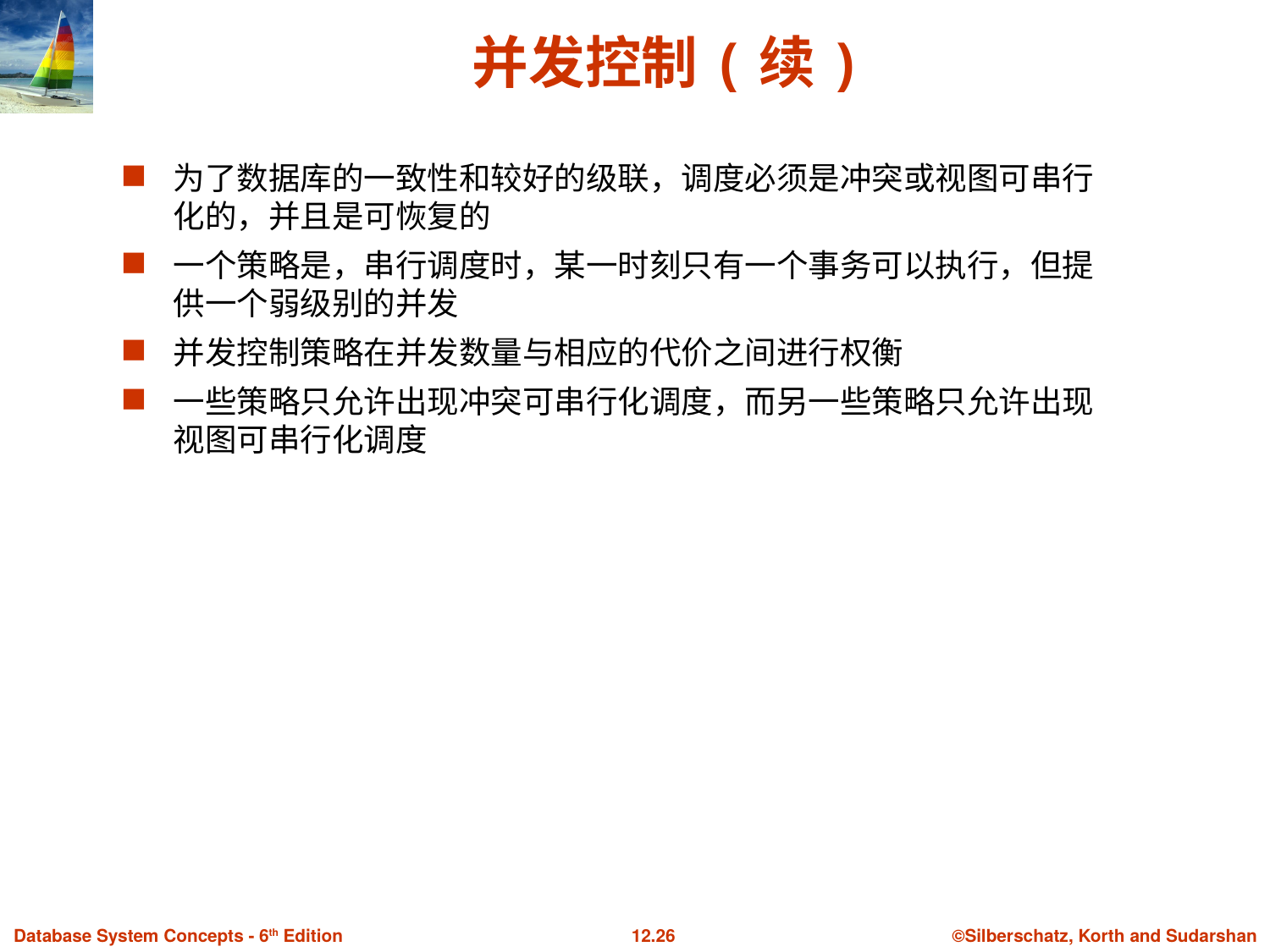

# 并发控制(续)
为了数据库的一致性和较好的级联，调度必须是冲突或视图可串行化的，并且是可恢复的
一个策略是，串行调度时，某一时刻只有一个事务可以执行，但提供一个弱级别的并发
并发控制策略在并发数量与相应的代价之间进行权衡
一些策略只允许出现冲突可串行化调度，而另一些策略只允许出现视图可串行化调度